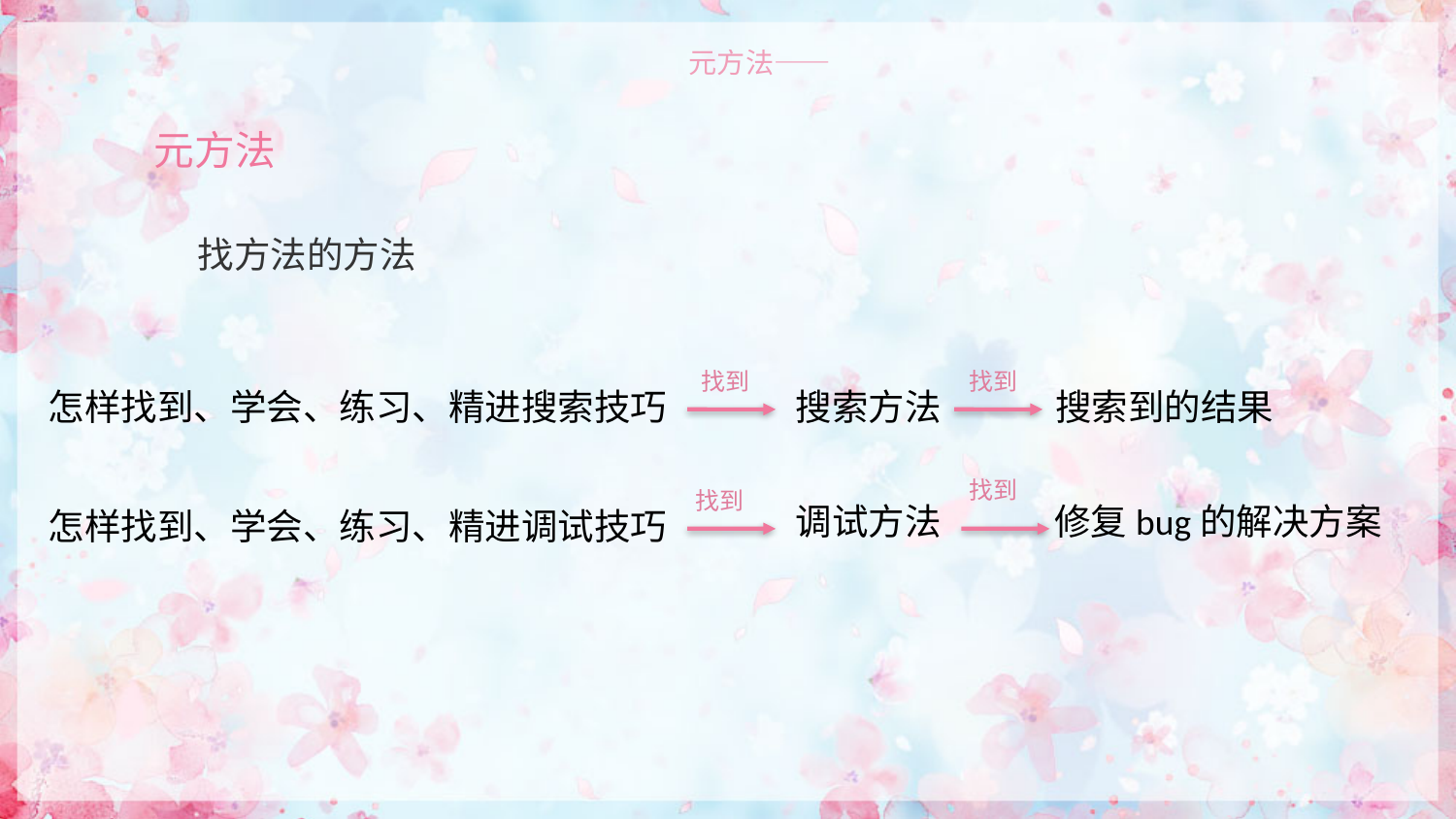

——元方法——
元方法
找方法的方法
找到
找到
怎样找到、学会、练习、精进搜索技巧
搜索方法
搜索到的结果

找到
找到
调试方法
修复bug的解决方案
怎样找到、学会、练习、精进调试技巧